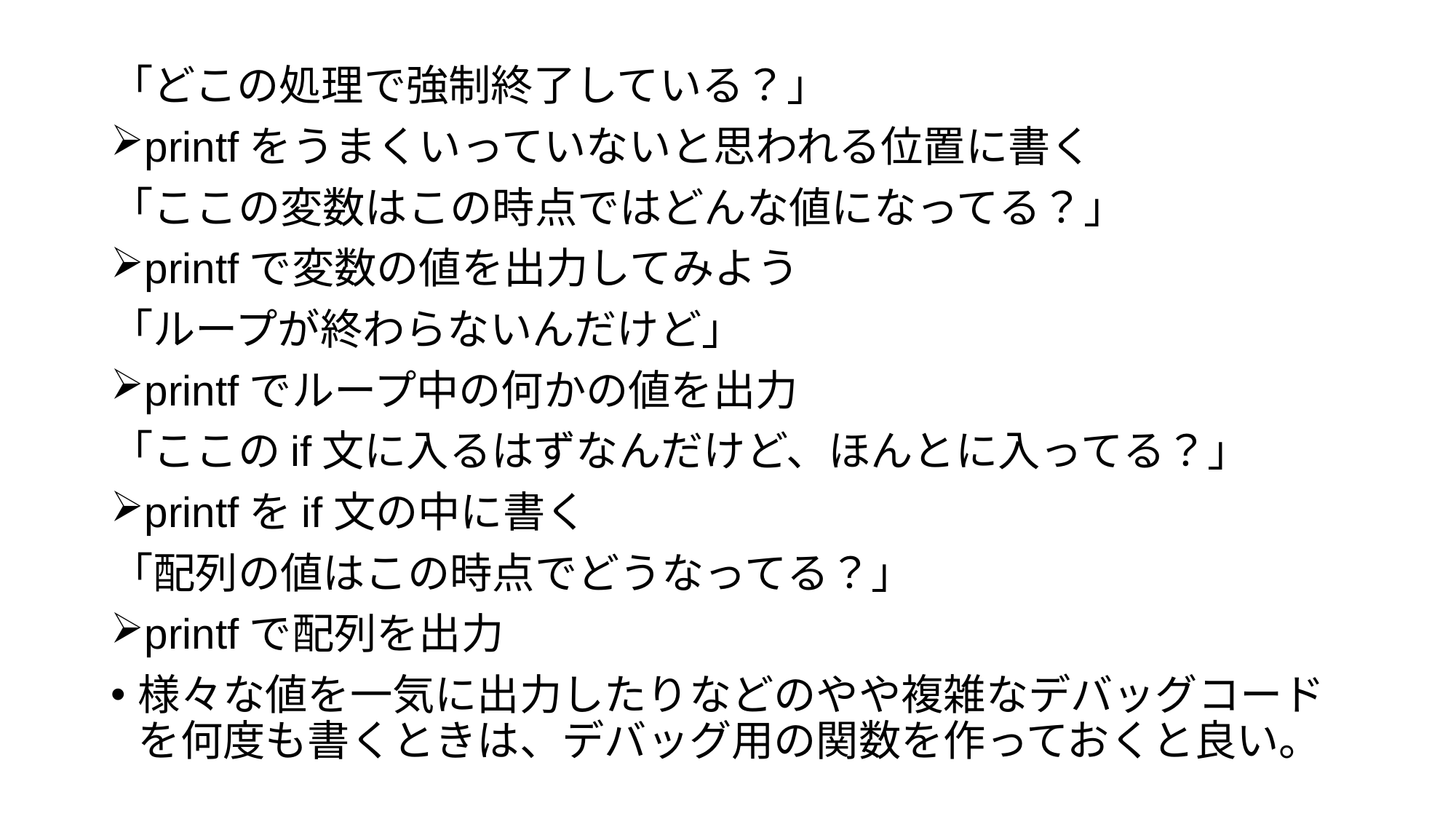

「どこの処理で強制終了している？」
printfをうまくいっていないと思われる位置に書く
「ここの変数はこの時点ではどんな値になってる？」
printfで変数の値を出力してみよう
「ループが終わらないんだけど」
printfでループ中の何かの値を出力
「ここのif文に入るはずなんだけど、ほんとに入ってる？」
printfをif文の中に書く
「配列の値はこの時点でどうなってる？」
printfで配列を出力
様々な値を一気に出力したりなどのやや複雑なデバッグコードを何度も書くときは、デバッグ用の関数を作っておくと良い。